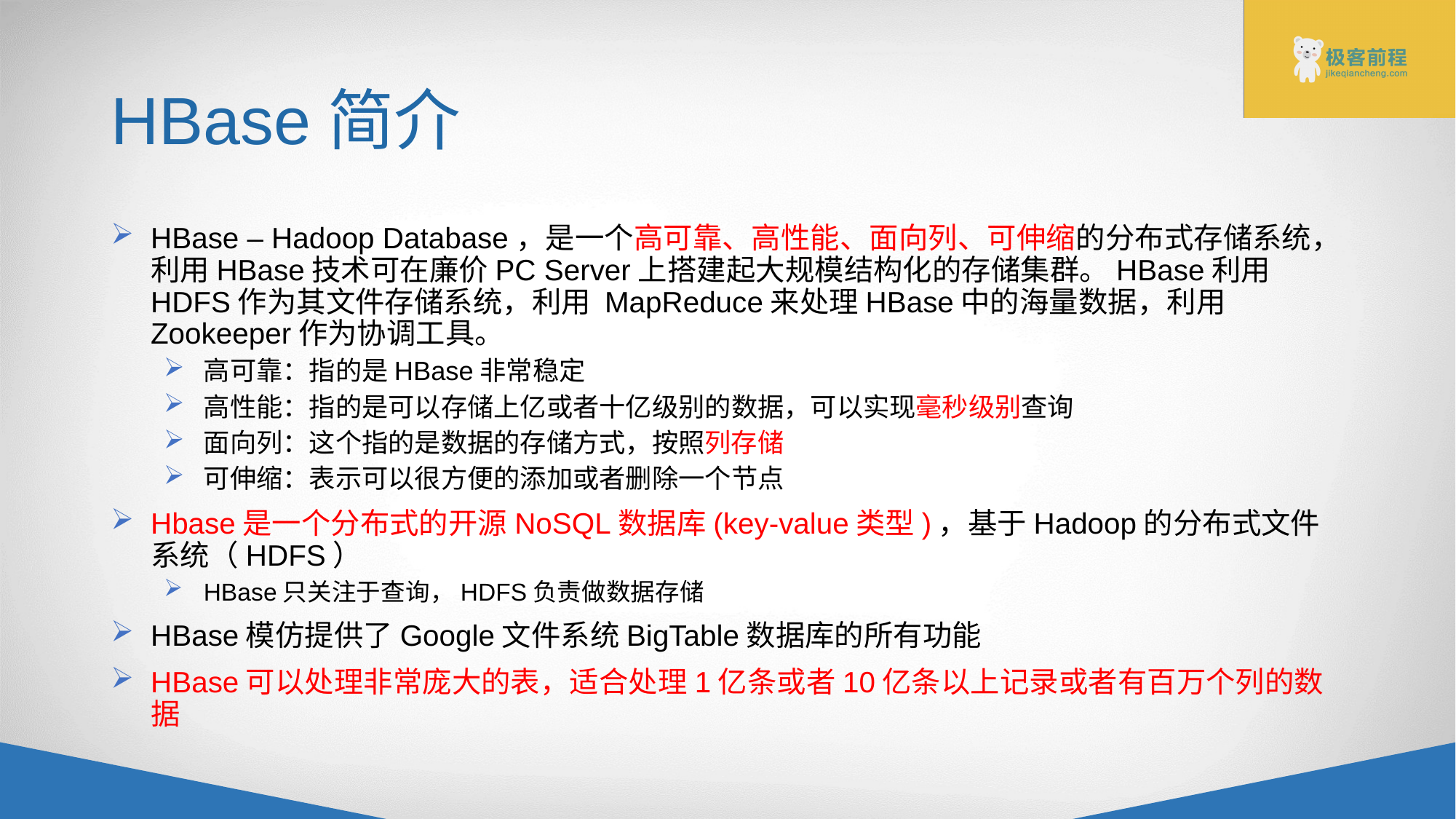

# HBase简介
HBase – Hadoop Database，是一个高可靠、高性能、面向列、可伸缩的分布式存储系统，利用HBase技术可在廉价PC Server上搭建起大规模结构化的存储集群。HBase利用HDFS作为其文件存储系统，利用 MapReduce来处理HBase中的海量数据，利用Zookeeper作为协调工具。
高可靠：指的是HBase非常稳定
高性能：指的是可以存储上亿或者十亿级别的数据，可以实现毫秒级别查询
面向列：这个指的是数据的存储方式，按照列存储
可伸缩：表示可以很方便的添加或者删除一个节点
Hbase是一个分布式的开源NoSQL数据库(key-value类型)，基于Hadoop的分布式文件系统（HDFS）
HBase只关注于查询，HDFS负责做数据存储
HBase模仿提供了Google文件系统BigTable数据库的所有功能
HBase可以处理非常庞大的表，适合处理1亿条或者10亿条以上记录或者有百万个列的数据